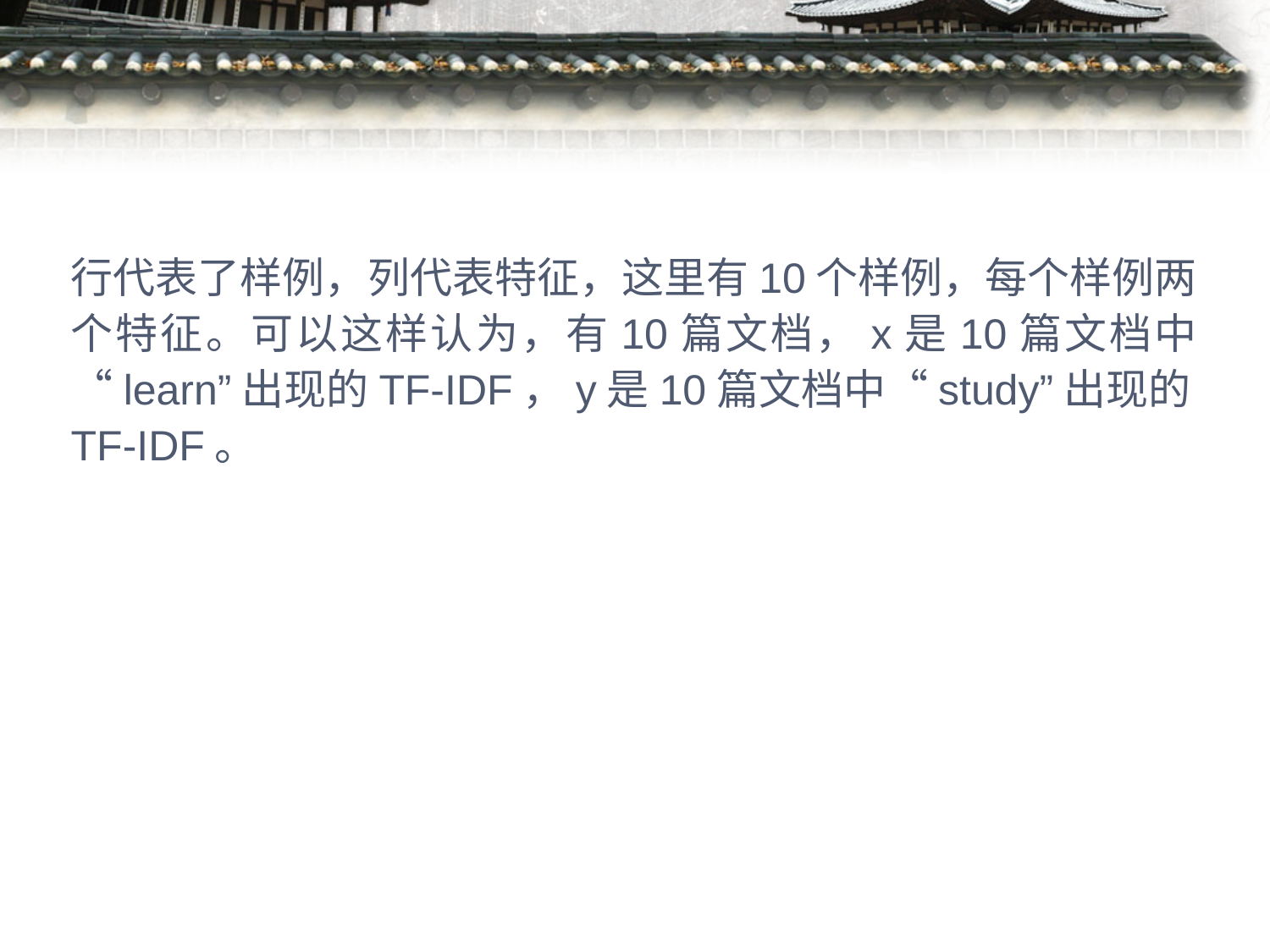

#
行代表了样例，列代表特征，这里有10个样例，每个样例两个特征。可以这样认为，有10篇文档，x是10篇文档中“learn”出现的TF-IDF，y是10篇文档中“study”出现的TF-IDF。